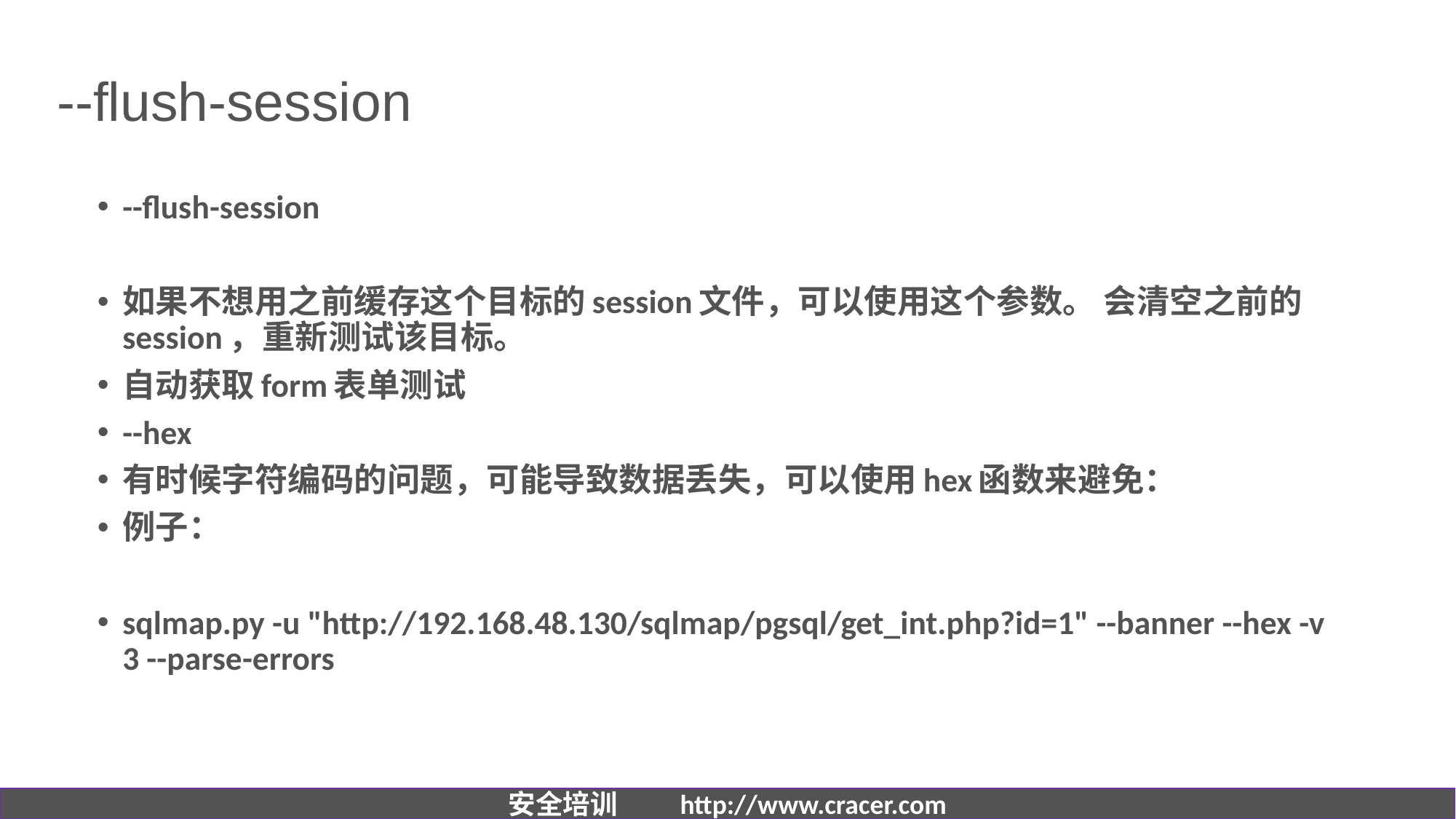

# --flush-session
--flush-session

如果不想用之前缓存这个目标的session文件，可以使用这个参数。 会清空之前的session，重新测试该目标。
自动获取form表单测试
--hex
有时候字符编码的问题，可能导致数据丢失，可以使用hex函数来避免：
例子：

sqlmap.py -u "http://192.168.48.130/sqlmap/pgsql/get_int.php?id=1" --banner --hex -v 3 --parse-errors